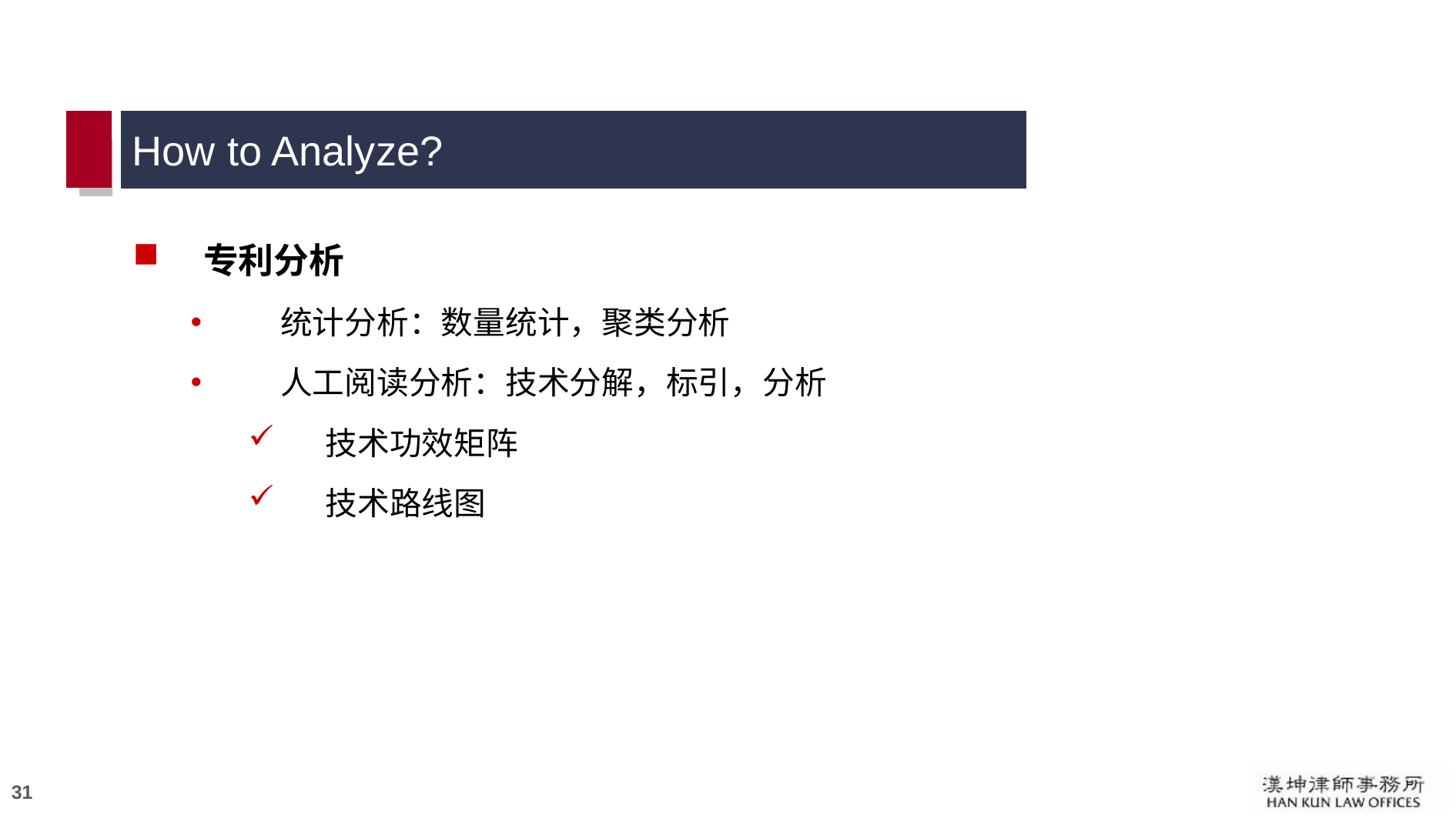

# How to Analyze?
专利分析
统计分析：数量统计，聚类分析
人工阅读分析：技术分解，标引，分析
技术功效矩阵
技术路线图